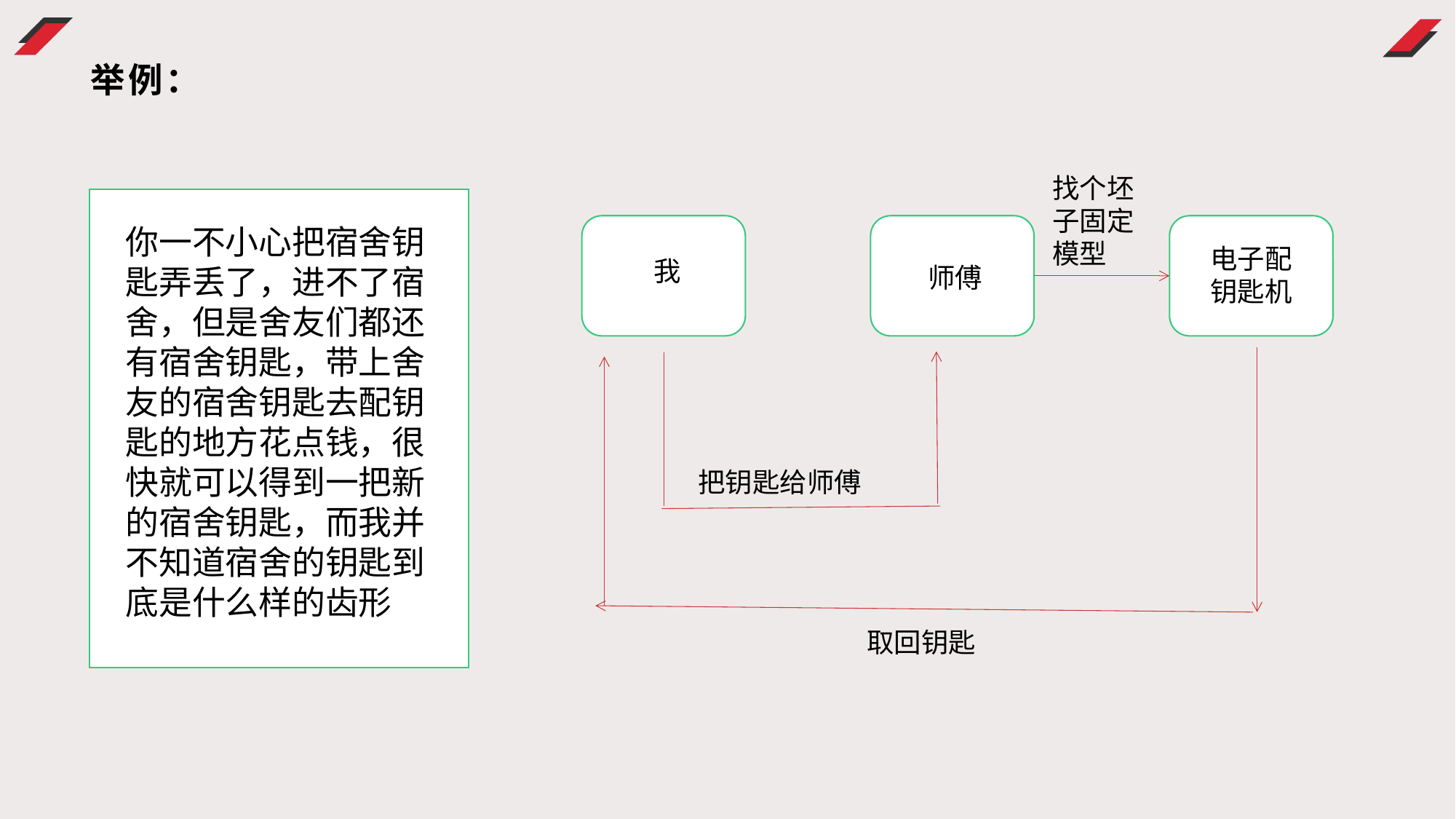

# 举例：
找个坯子固定模型

你一不小心把宿舍钥匙弄丢了，进不了宿舍，但是舍友们都还有宿舍钥匙，带上舍友的宿舍钥匙去配钥匙的地方花点钱，很快就可以得到一把新的宿舍钥匙，而我并不知道宿舍的钥匙到底是什么样的齿形

电子配钥匙机
我
师傅
把钥匙给师傅
取回钥匙